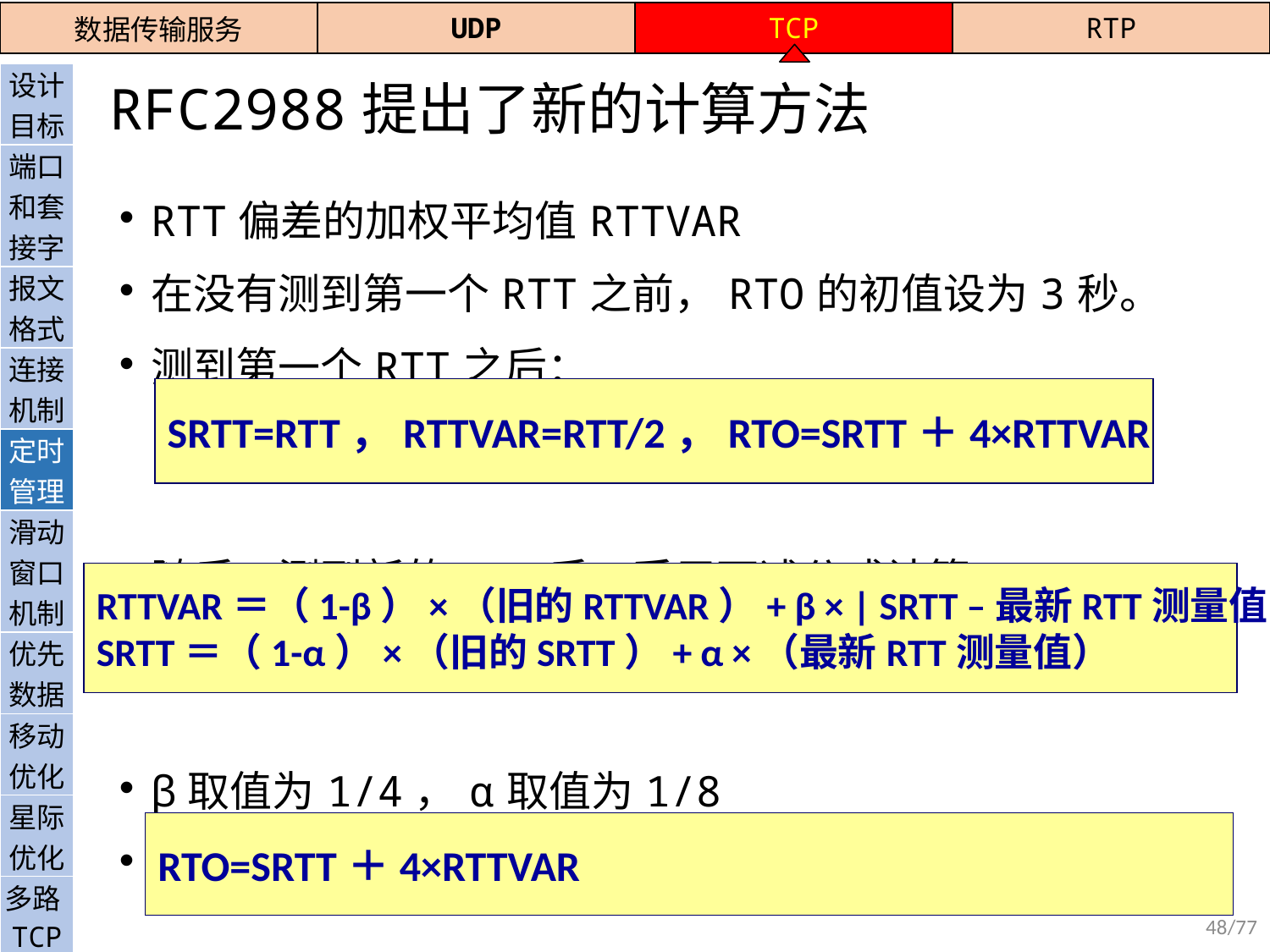

| 数据传输服务 | UDP | TCP | RTP |
| --- | --- | --- | --- |

# RFC2988提出了新的计算方法
| 设计目标 |
| --- |
| 端口和套接字 |
| 报文格式 |
| 连接机制 |
| 定时管理 |
| 滑动窗口机制 |
| 优先数据 |
| 移动优化 |
| 星际优化 |
| 多路TCP |
| QUIC |
RTT偏差的加权平均值RTTVAR
在没有测到第一个RTT之前，RTO的初值设为3秒。
测到第一个RTT之后：

随后，测到新的RTT后，采用下述公式计算：

β取值为1/4，α取值为1/8
再按下式计算RTO

SRTT=RTT，RTTVAR=RTT/2，RTO=SRTT＋4×RTTVAR
RTTVAR＝（1-β）×（旧的RTTVAR）+ β × | SRTT –最新RTT测量值|
SRTT＝（1-α）×（旧的SRTT）+ α ×（最新RTT测量值）
RTO=SRTT＋4×RTTVAR
48/77